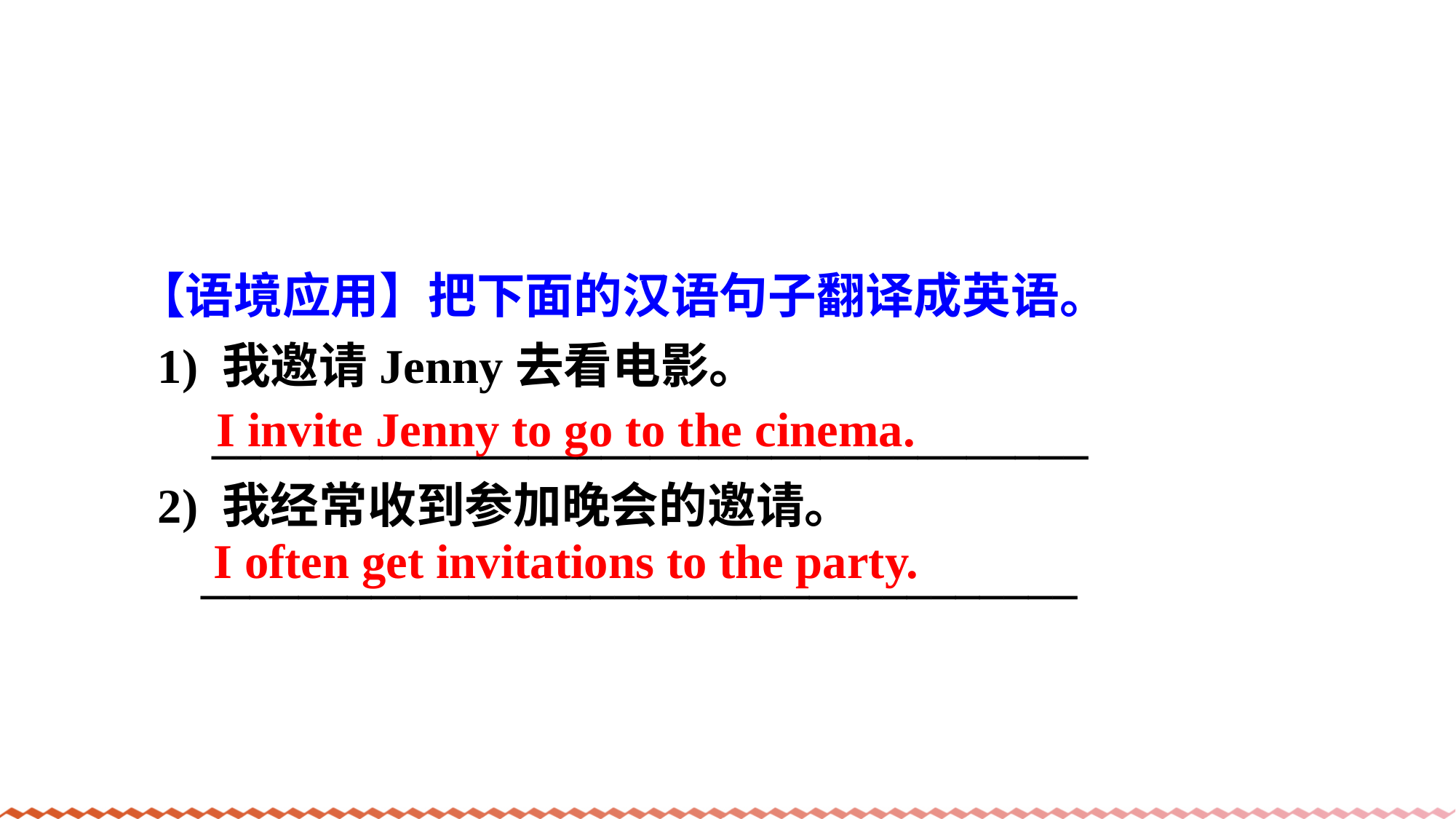

【语境应用】把下面的汉语句子翻译成英语。
1) 我邀请Jenny去看电影。
____________________________________
2) 我经常收到参加晚会的邀请。
____________________________________
I invite Jenny to go to the cinema.
I often get invitations to the party.